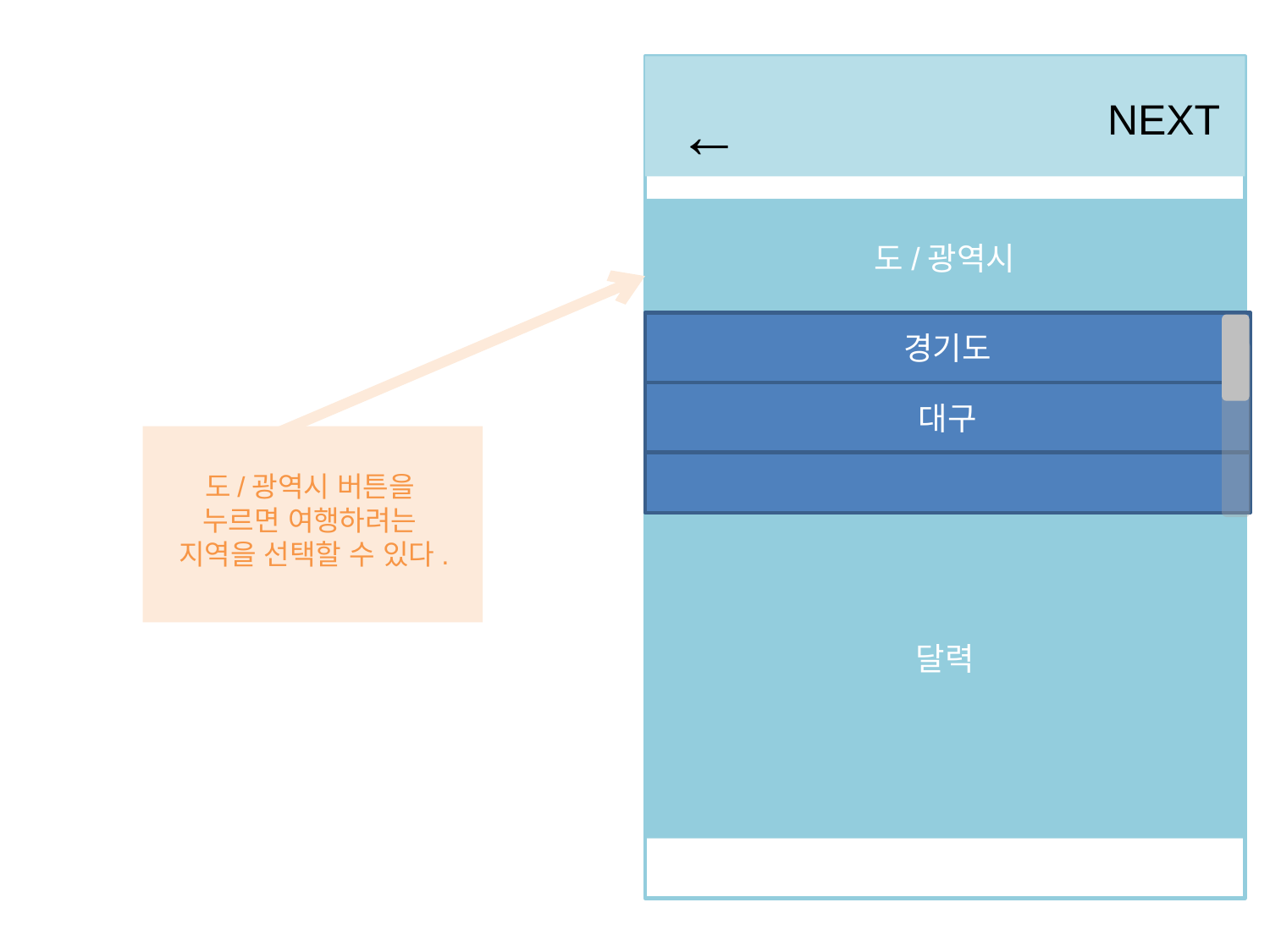

도/광역시
시/군/구
달력

경기도
대구

NEXT
←

도/광역시 버튼을
누르면 여행하려는
지역을 선택할 수 있다.